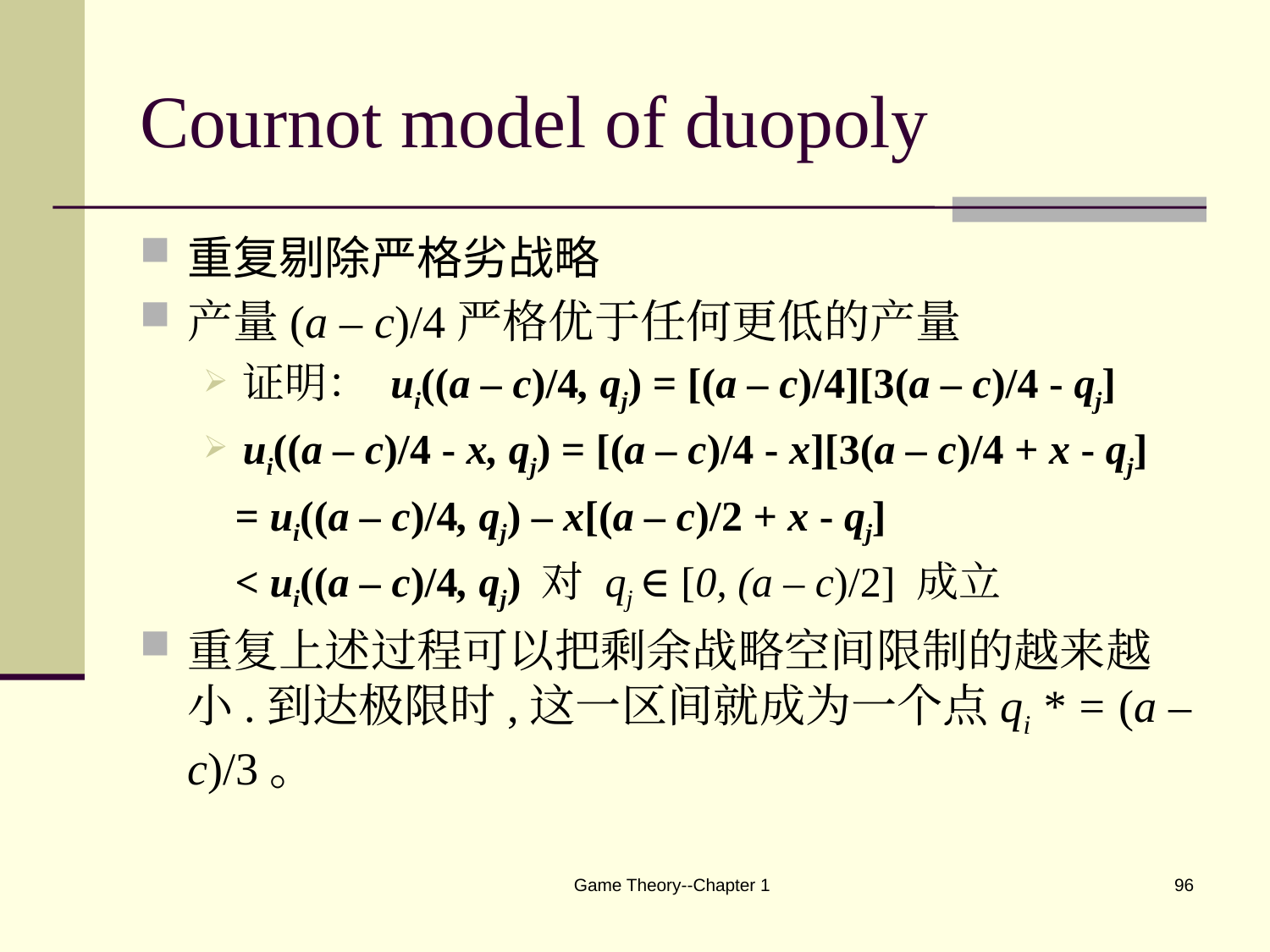

# Cournot model of duopoly
重复剔除严格劣战略
产量(a – c)/4严格优于任何更低的产量
证明： ui((a – c)/4, qj) = [(a – c)/4][3(a – c)/4 - qj]
ui((a – c)/4 - x, qj) = [(a – c)/4 - x][3(a – c)/4 + x - qj]
   = ui((a – c)/4, qj) – x[(a – c)/2 + x - qj]
   < ui((a – c)/4, qj) 对 qj ∈ [0, (a – c)/2] 成立
重复上述过程可以把剩余战略空间限制的越来越小.到达极限时,这一区间就成为一个点qi * = (a – c)/3。

Game Theory--Chapter 1
96